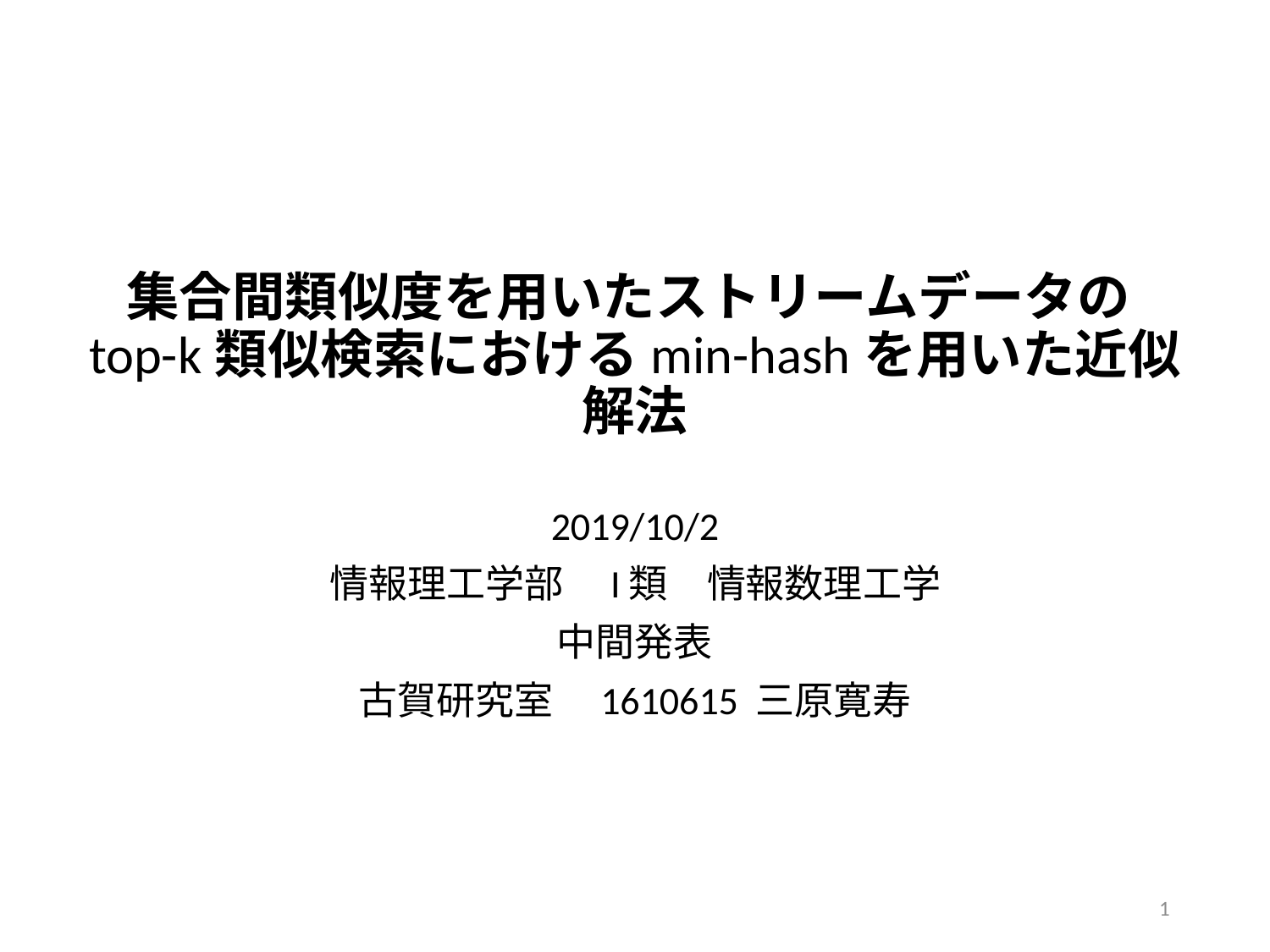

# 集合間類似度を用いたストリームデータのtop-k類似検索におけるmin-hashを用いた近似解法
2019/10/2
情報理工学部　I類　情報数理工学
中間発表
古賀研究室　1610615 三原寛寿
1